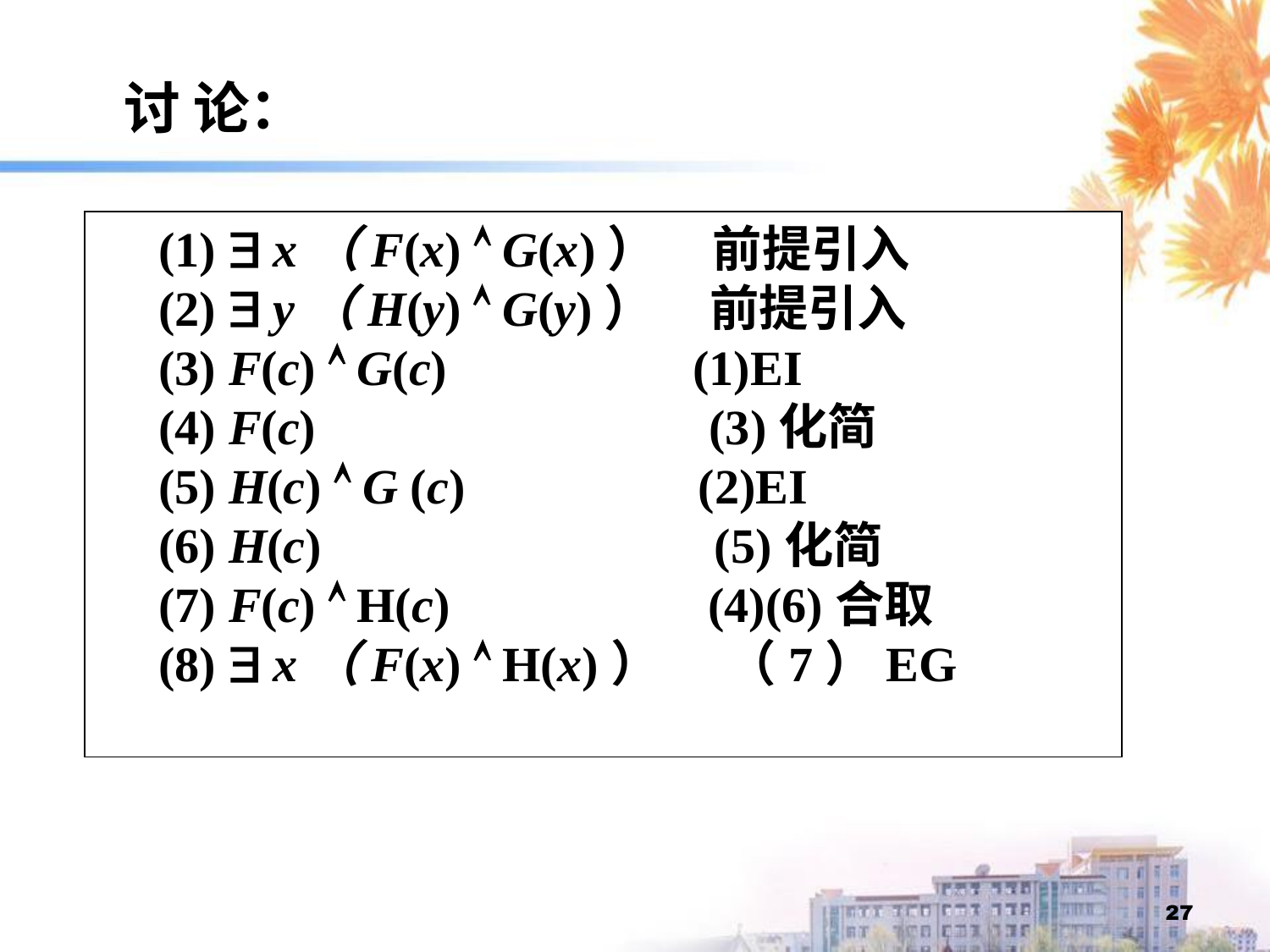

讨 论：
     (1) ∃ x（F(x) ∧ G(x)）     前提引入
     (2) ∃ y（H(y) ∧ G(y)）     前提引入
     (3) F(c) ∧ G(c)                    (1)EI
     (4) F(c)                                (3)化简
     (5) H(c) ∧ G (c)                   (2)EI
     (6) H(c)                                (5)化简
     (7) F(c) ∧ H(c)                     (4)(6)合取
     (8) ∃ x（F(x) ∧ H(x)）      （7）EG

27